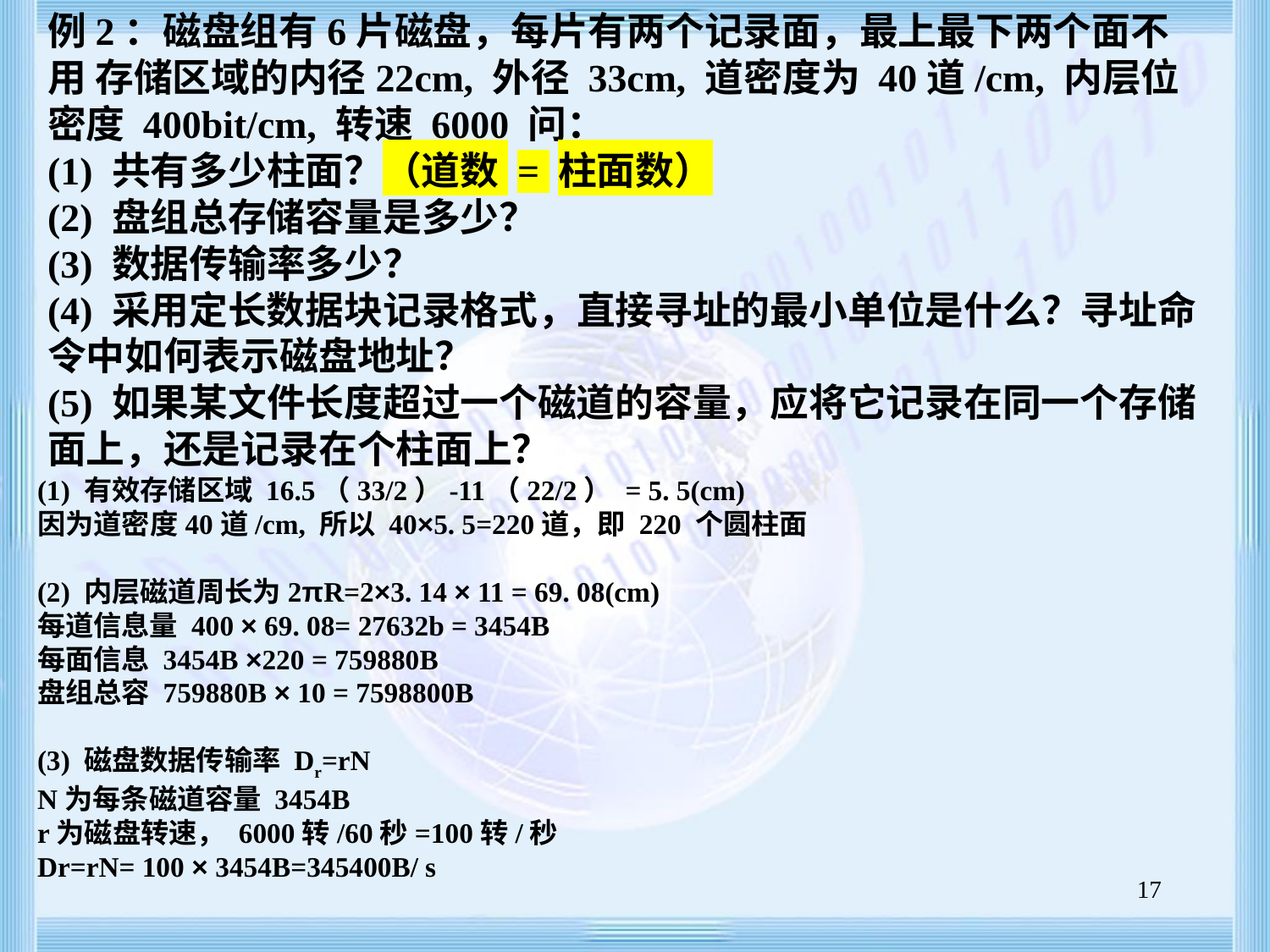

例2：磁盘组有6片磁盘，每片有两个记录面，最上最下两个面不用 存储区域的内径22cm, 外径 33cm, 道密度为 40道/cm, 内层位密度 400bit/cm, 转速 6000 问：
(1) 共有多少柱面？（道数 = 柱面数）
(2) 盘组总存储容量是多少？
(3) 数据传输率多少？
(4) 采用定长数据块记录格式，直接寻址的最小单位是什么？寻址命令中如何表示磁盘地址？
(5) 如果某文件长度超过一个磁道的容量，应将它记录在同一个存储面上，还是记录在个柱面上？
(1) 有效存储区域 16.5（33/2）-11（22/2） = 5. 5(cm)
因为道密度40道/cm, 所以 40×5. 5=220道，即 220 个圆柱面

(2) 内层磁道周长为2πR=2×3. 14 × 11 = 69. 08(cm)
每道信息量 400 × 69. 08= 27632b = 3454B
每面信息 3454B ×220 = 759880B
盘组总容 759880B × 10 = 7598800B

(3) 磁盘数据传输率 Dr=rN
N为每条磁道容量 3454B
r为磁盘转速， 6000转/60秒=100转/秒
Dr=rN= 100 × 3454B=345400B/ s

17